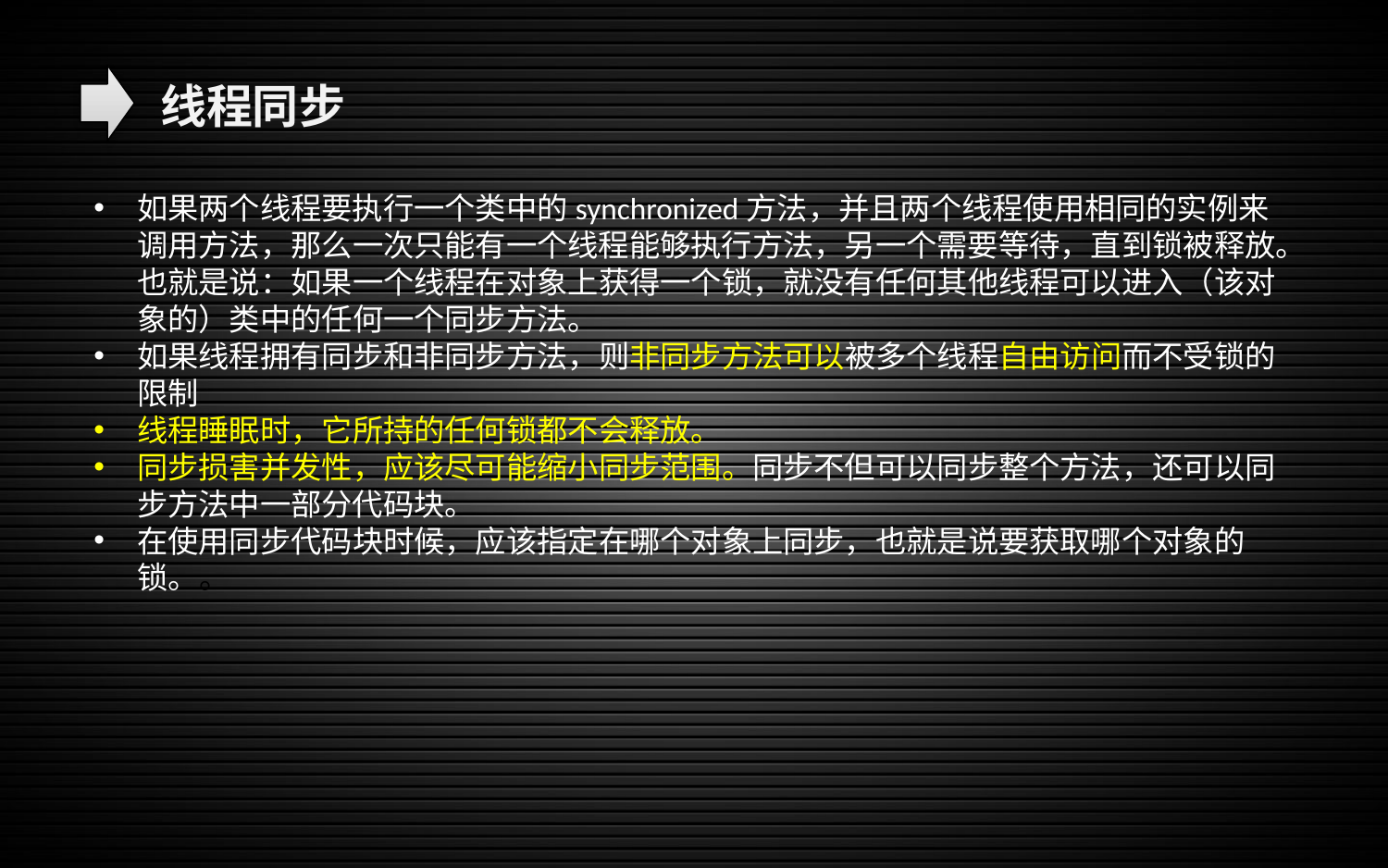

线程同步
如果两个线程要执行一个类中的synchronized方法，并且两个线程使用相同的实例来调用方法，那么一次只能有一个线程能够执行方法，另一个需要等待，直到锁被释放。也就是说：如果一个线程在对象上获得一个锁，就没有任何其他线程可以进入（该对象的）类中的任何一个同步方法。
如果线程拥有同步和非同步方法，则非同步方法可以被多个线程自由访问而不受锁的限制
线程睡眠时，它所持的任何锁都不会释放。
同步损害并发性，应该尽可能缩小同步范围。同步不但可以同步整个方法，还可以同步方法中一部分代码块。
在使用同步代码块时候，应该指定在哪个对象上同步，也就是说要获取哪个对象的锁。。